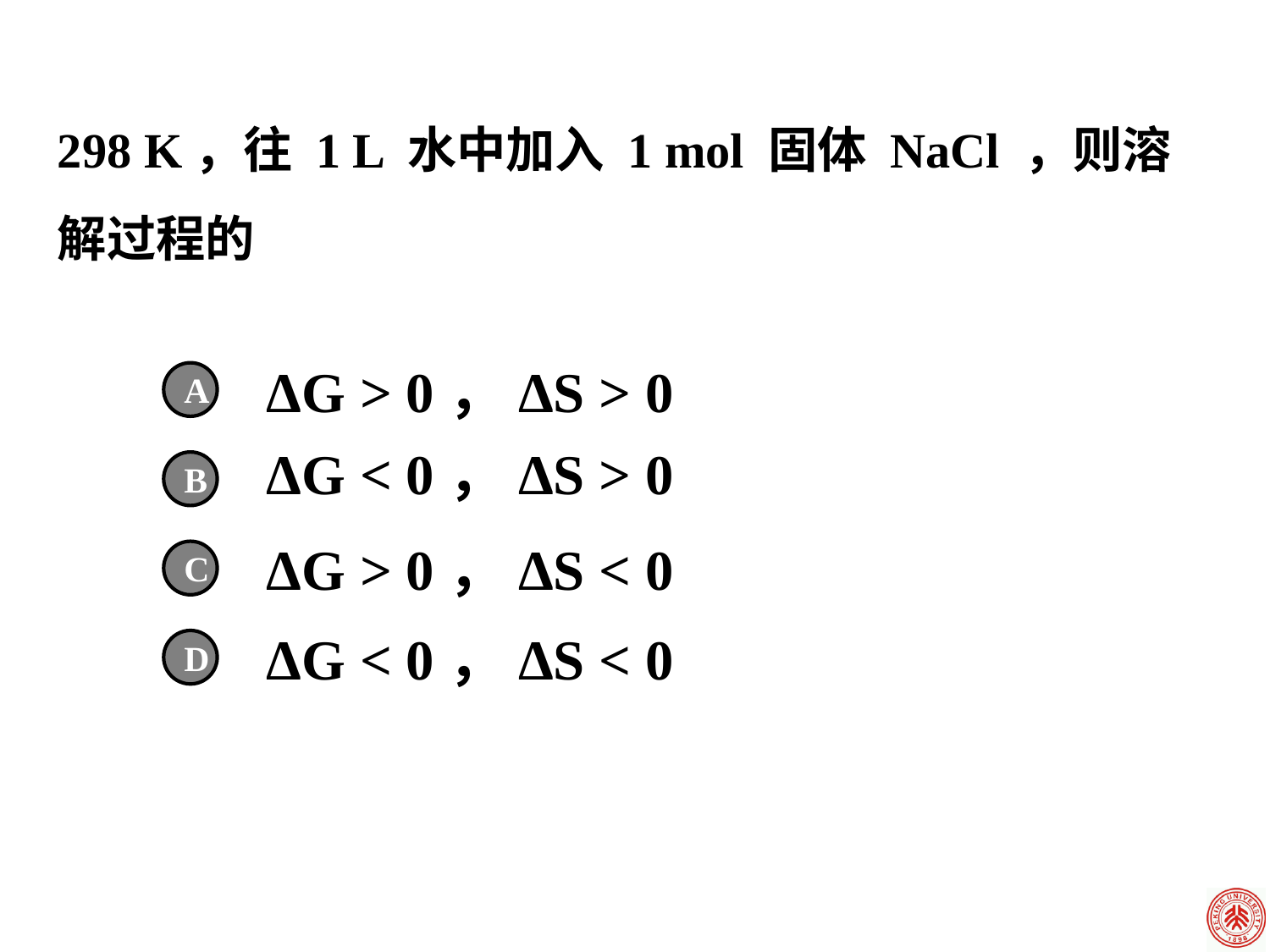

298 K，往 1 L 水中加入 1 mol 固体 NaCl ，则溶解过程的
ΔG > 0，ΔS > 0
A
ΔG < 0，ΔS > 0
B
ΔG > 0，ΔS < 0
C
ΔG < 0，ΔS < 0
D